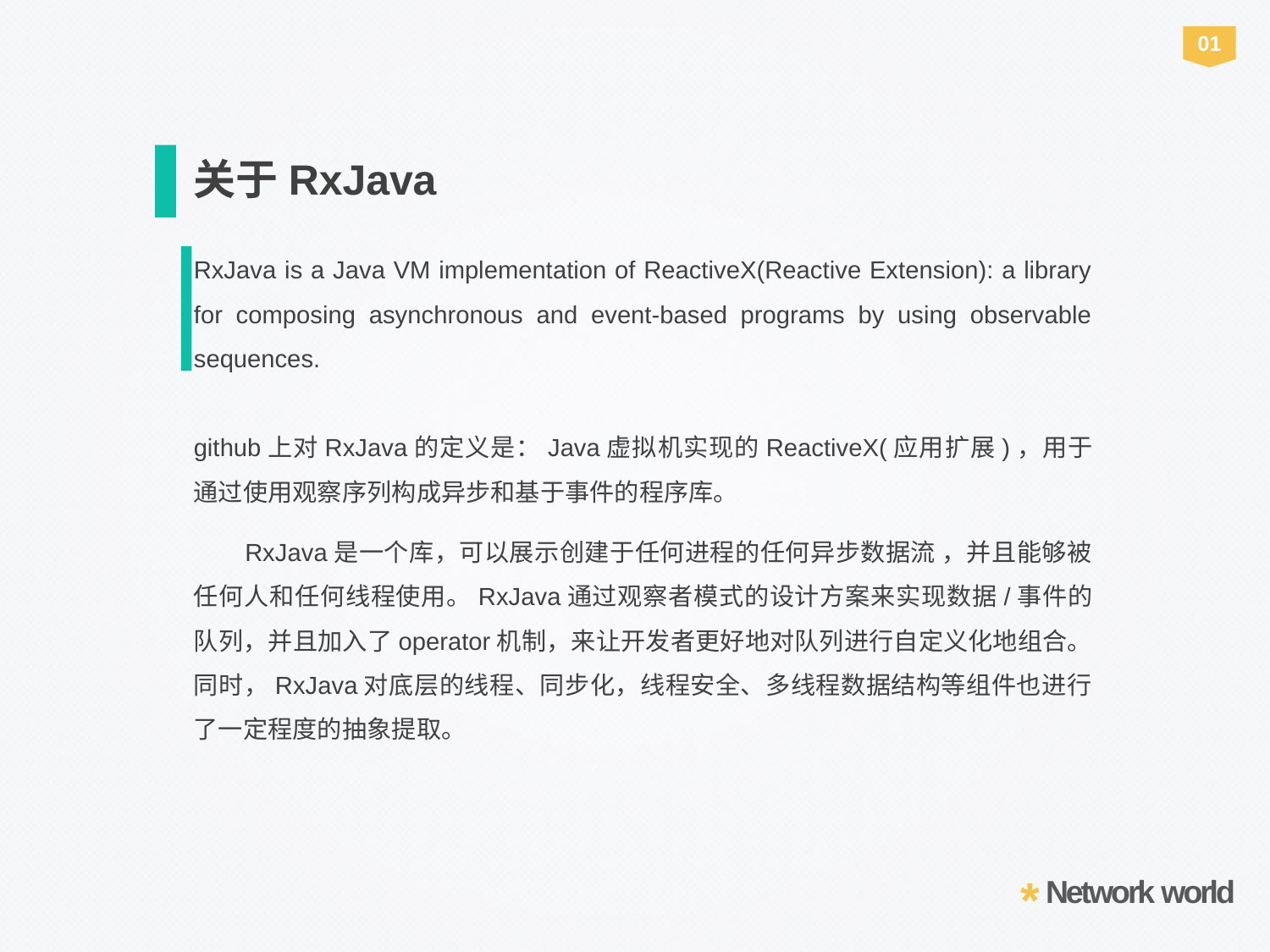

01

关于RxJava
RxJava is a Java VM implementation of ReactiveX(Reactive Extension): a library for composing asynchronous and event-based programs by using observable sequences.

github上对RxJava的定义是：Java虚拟机实现的ReactiveX(应用扩展)，用于通过使用观察序列构成异步和基于事件的程序库。

       RxJava是一个库，可以展示创建于任何进程的任何异步数据流 ，并且能够被任何人和任何线程使用。RxJava通过观察者模式的设计方案来实现数据/事件的队列，并且加入了operator机制，来让开发者更好地对队列进行自定义化地组合。同时，RxJava对底层的线程、同步化，线程安全、多线程数据结构等组件也进行了一定程度的抽象提取。